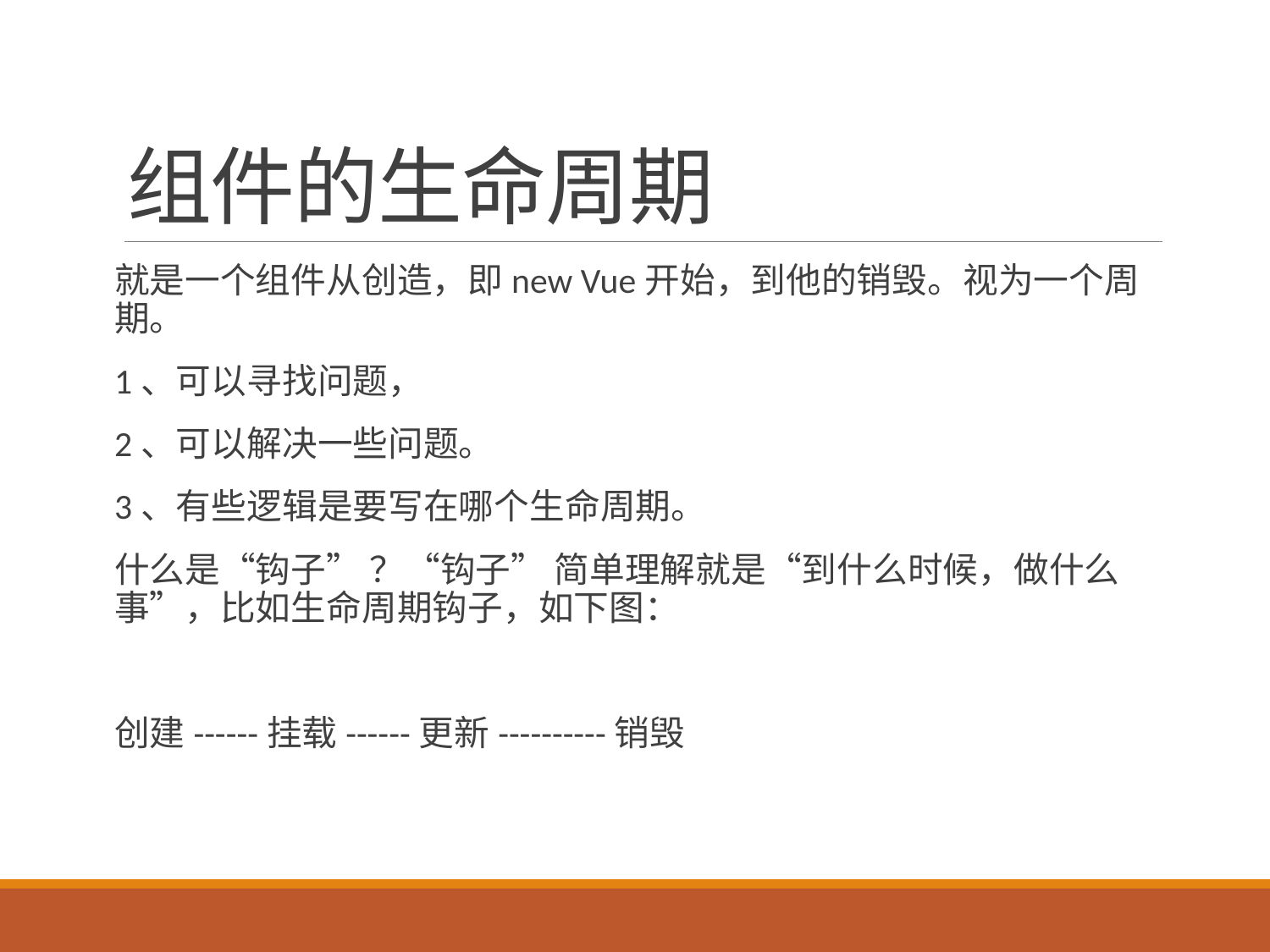

# 组件的生命周期
就是一个组件从创造，即new Vue开始，到他的销毁。视为一个周期。
1、可以寻找问题，
2、可以解决一些问题。
3、有些逻辑是要写在哪个生命周期。
什么是“钩子” ？“钩子” 简单理解就是“到什么时候，做什么事”，比如生命周期钩子，如下图：

创建------挂载------更新----------销毁